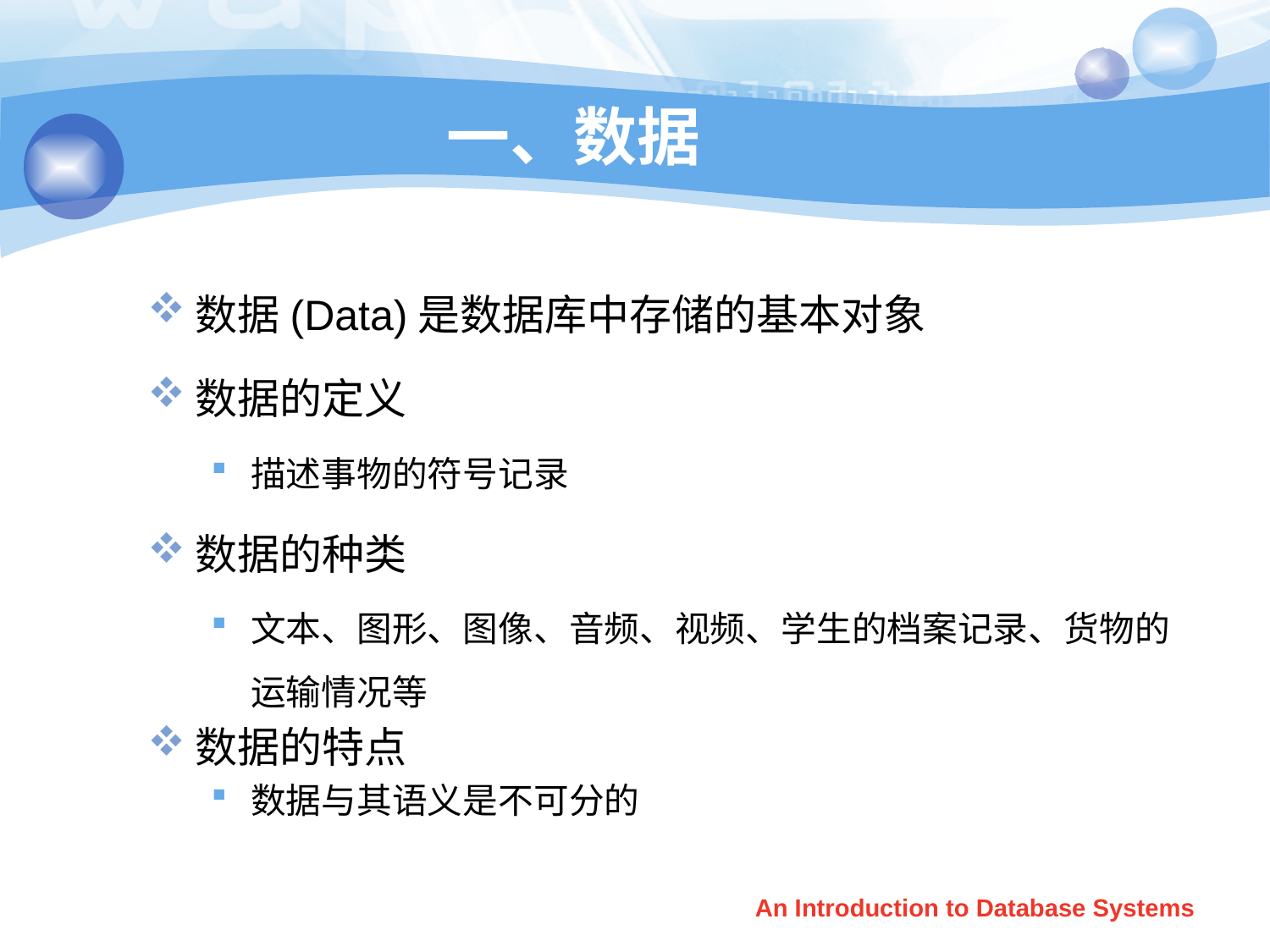

# 一、数据
数据(Data)是数据库中存储的基本对象
数据的定义
描述事物的符号记录
数据的种类
文本、图形、图像、音频、视频、学生的档案记录、货物的运输情况等
数据的特点
数据与其语义是不可分的
An Introduction to Database Systems